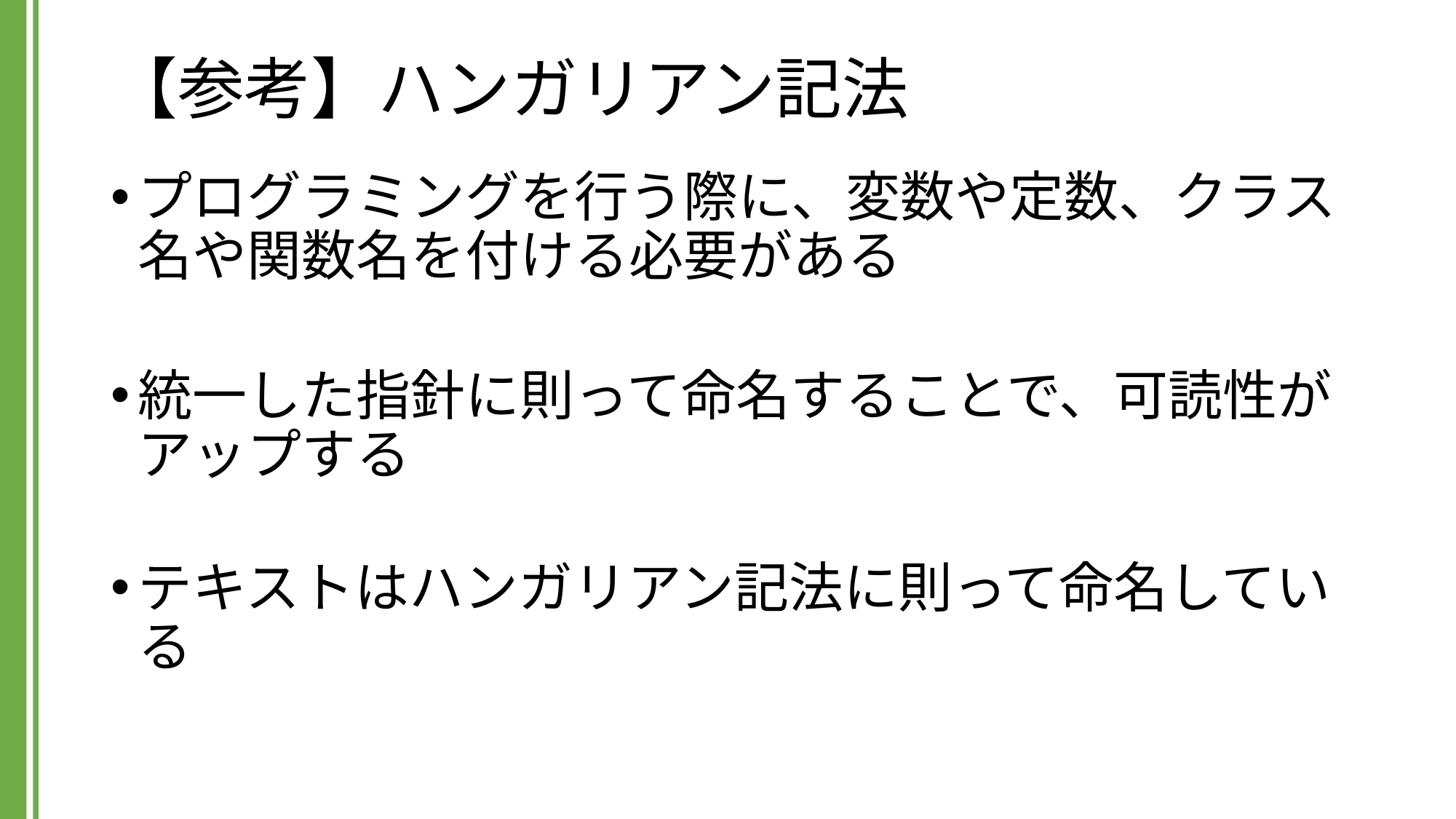

# 【参考】ハンガリアン記法
プログラミングを行う際に、変数や定数、クラス名や関数名を付ける必要がある
統一した指針に則って命名することで、可読性がアップする
テキストはハンガリアン記法に則って命名している